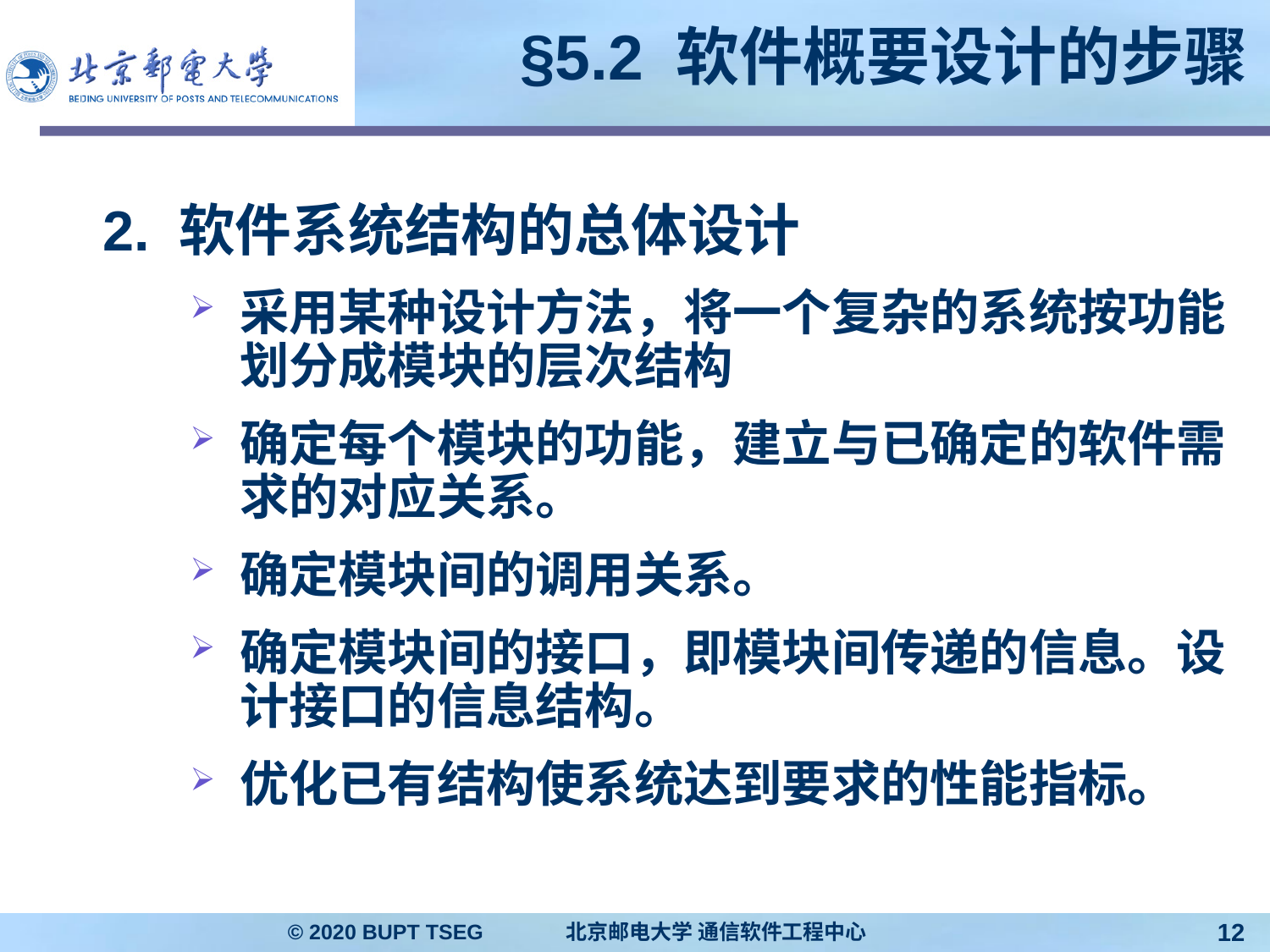

# §5.2 软件概要设计的步骤
2. 软件系统结构的总体设计
采用某种设计方法，将一个复杂的系统按功能划分成模块的层次结构
确定每个模块的功能，建立与已确定的软件需求的对应关系。
确定模块间的调用关系。
确定模块间的接口，即模块间传递的信息。设计接口的信息结构。
优化已有结构使系统达到要求的性能指标。

© 2020 BUPT TSEG             北京邮电大学 通信软件工程中心